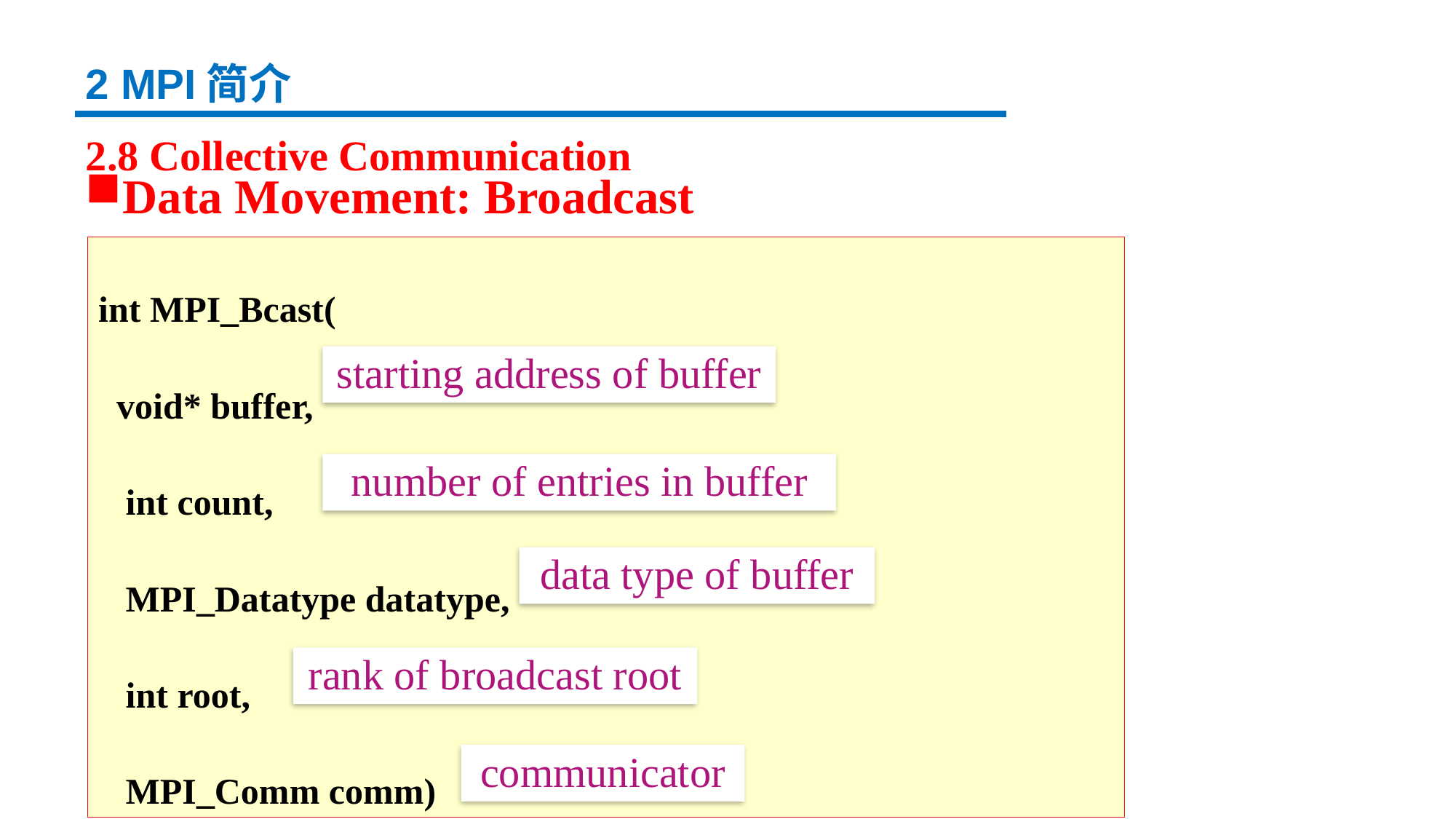

2 MPI简介
2.8 Collective Communication
Data Movement: Broadcast
int MPI_Bcast(
  void* buffer,
   int count,
   MPI_Datatype datatype,
   int root,
   MPI_Comm comm)
starting address of buffer
number of entries in buffer
data type of buffer
rank of broadcast root
communicator